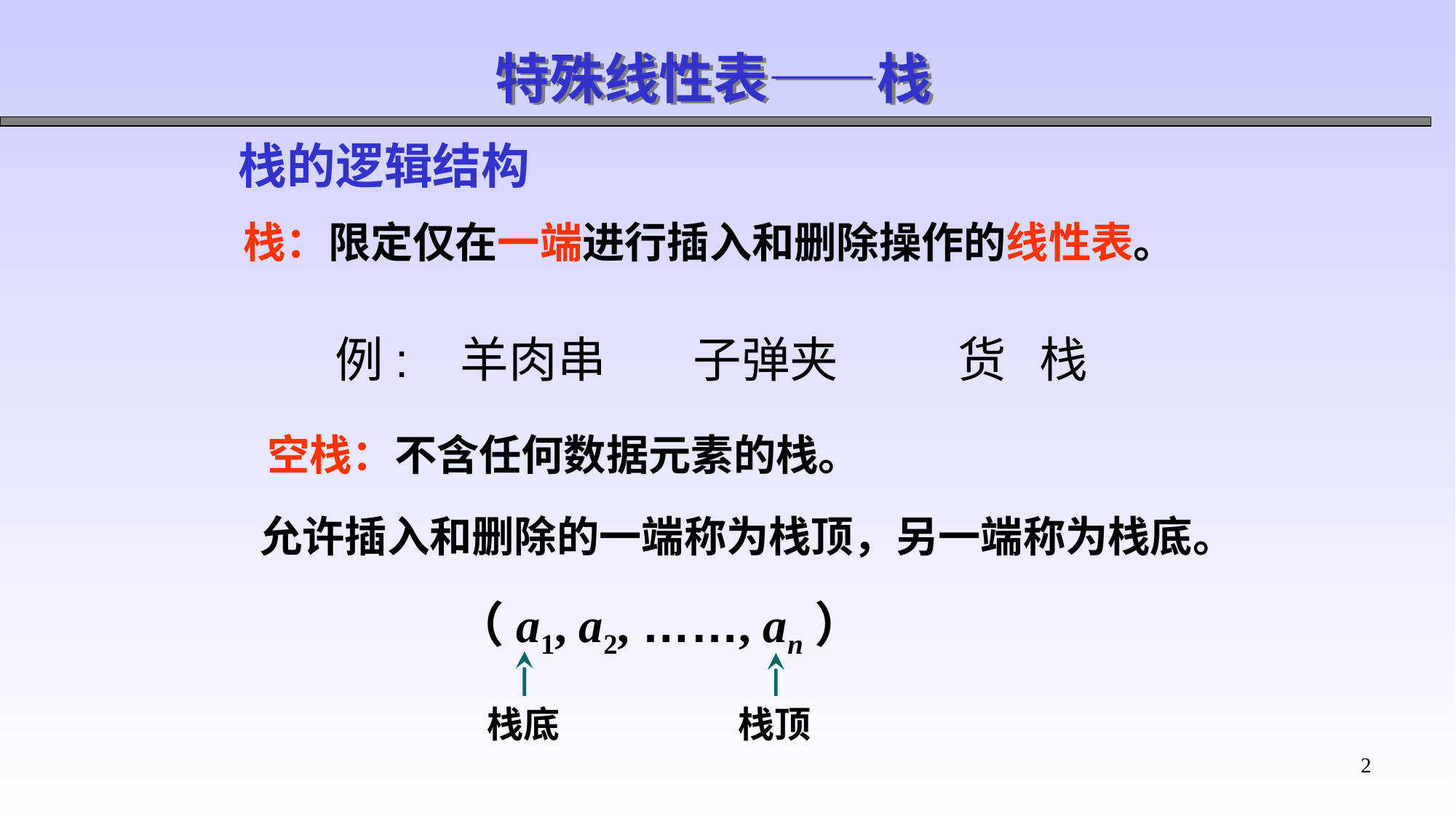

特殊线性表——栈
栈的逻辑结构
栈：限定仅在一端进行插入和删除操作的线性表。
例:   羊肉串        子弹夹           货   栈
空栈：不含任何数据元素的栈。
允许插入和删除的一端称为栈顶，另一端称为栈底。
（a1, a2, ……, an）

栈底

栈顶
2